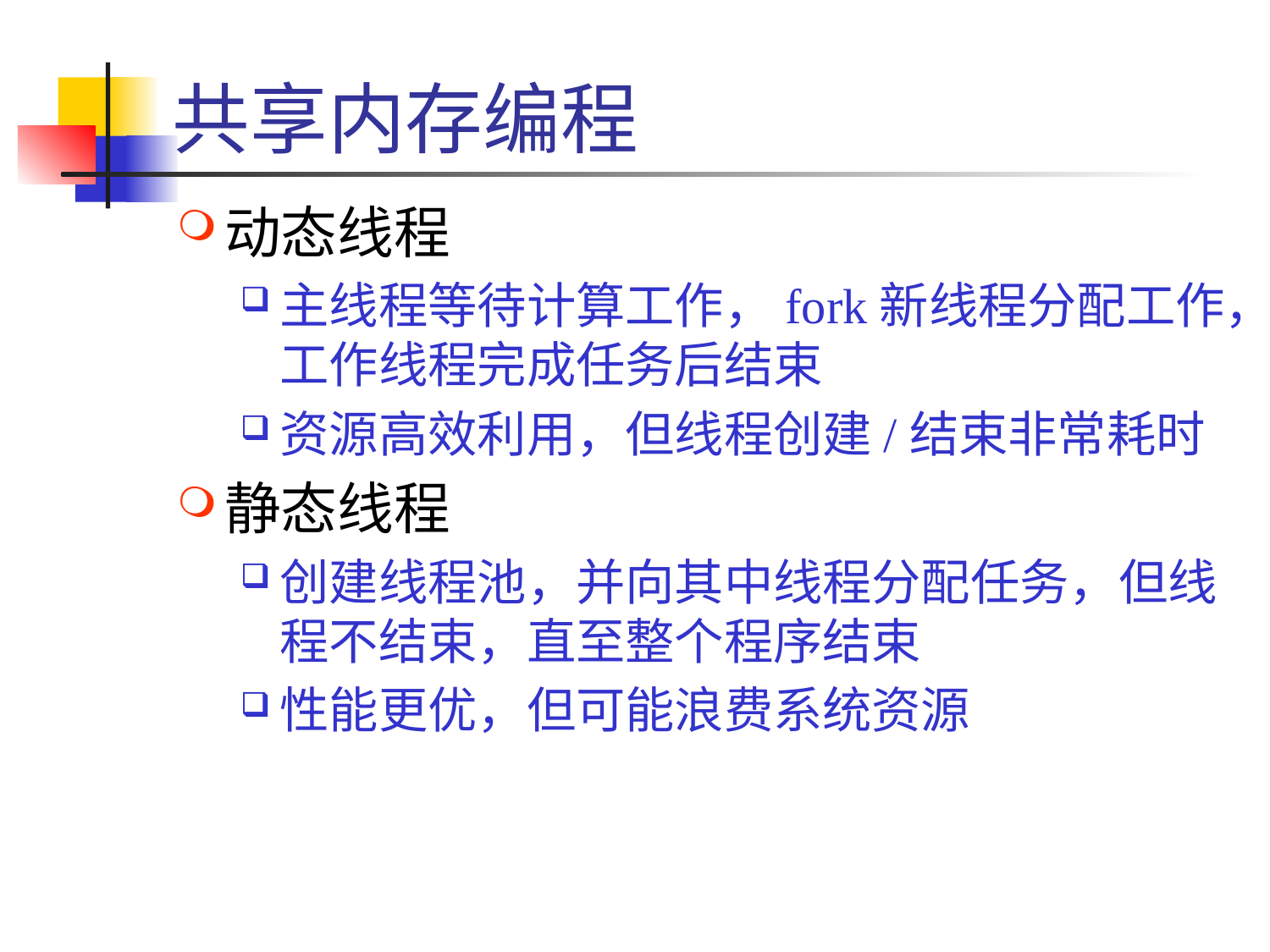

# 共享内存编程
动态线程
主线程等待计算工作，fork新线程分配工作，工作线程完成任务后结束
资源高效利用，但线程创建/结束非常耗时
静态线程
创建线程池，并向其中线程分配任务，但线程不结束，直至整个程序结束
性能更优，但可能浪费系统资源